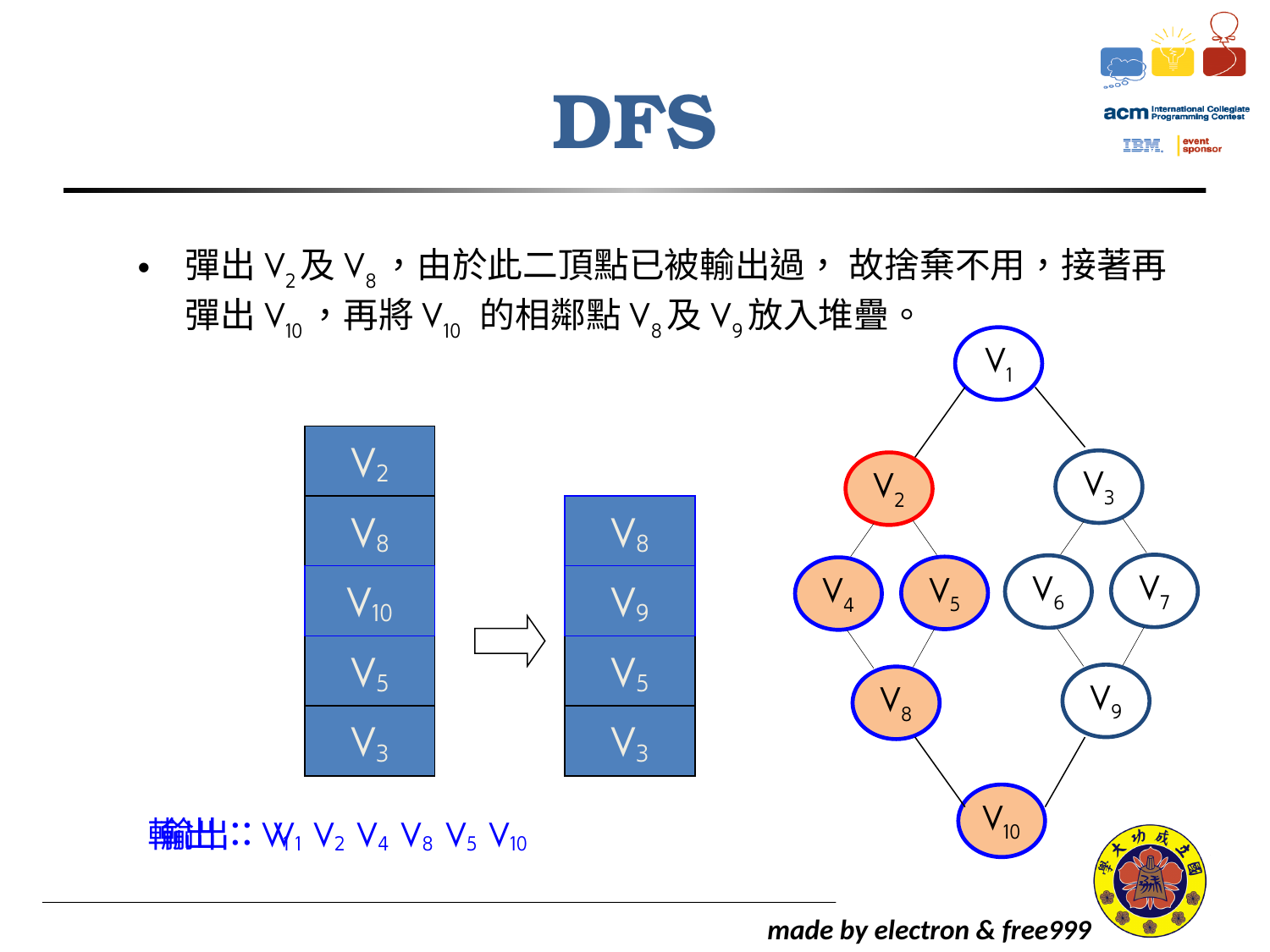

# DFS
彈出V2及V8，由於此二頂點已被輸出過， 故捨棄不用，接著再彈出V10，再將V10 的相鄰點V8及V9放入堆疊。

V1

V2
V3
V2
V8
V8

V7
V6
V5
V4
V10
V9

V5
V5
V9
V8
V3
V3

V10
輸出：V1  V2  V4  V8  V5  V10
輸出：V1